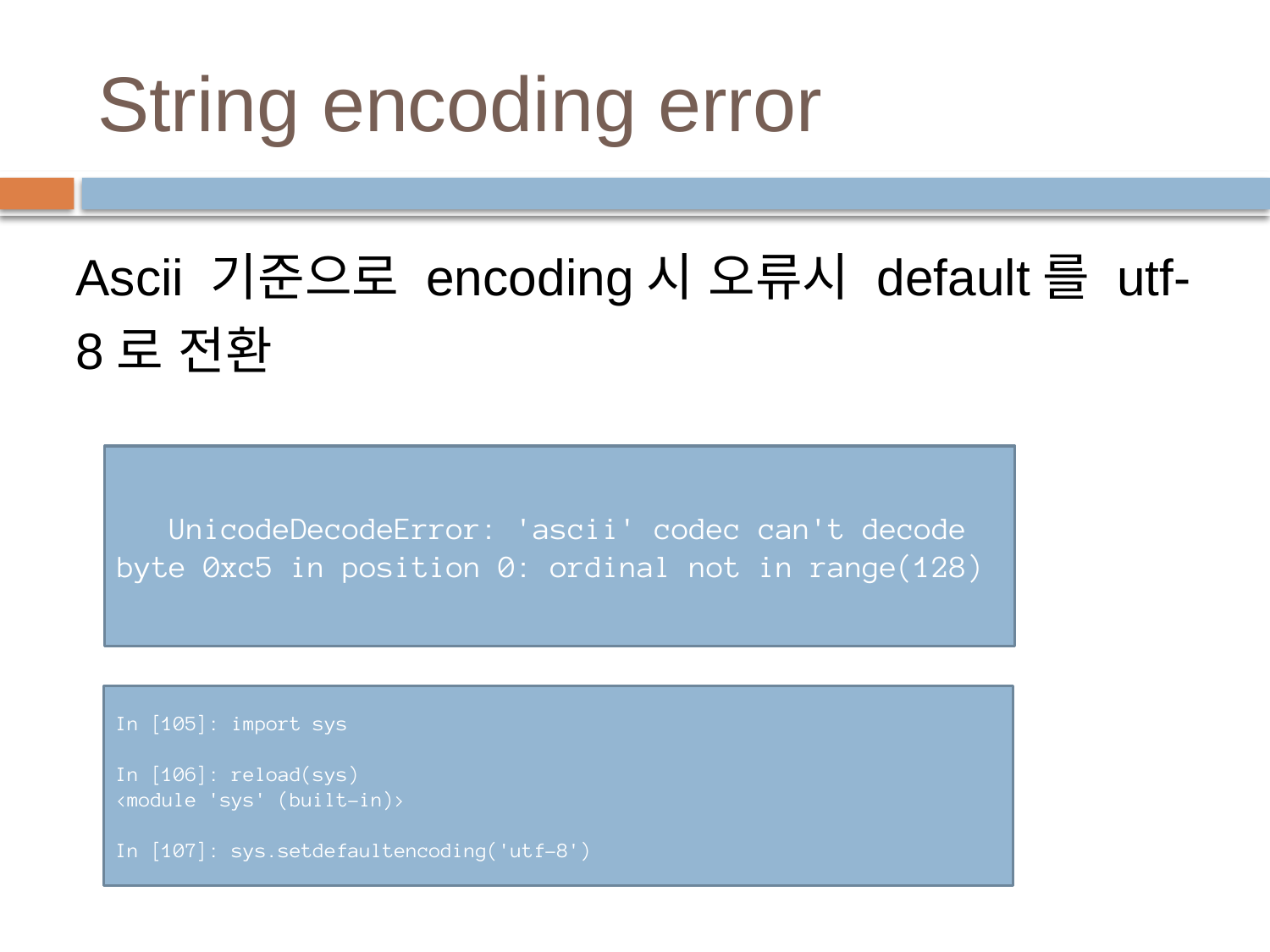

# String encoding error
Ascii 기준으로 encoding시 오류시 default를 utf-8로 전환
   UnicodeDecodeError: 'ascii' codec can't decode
byte 0xc5 in position 0: ordinal not in range(128)
In [105]: import sys

In [106]: reload(sys)
<module 'sys' (built-in)>

In [107]: sys.setdefaultencoding('utf-8')